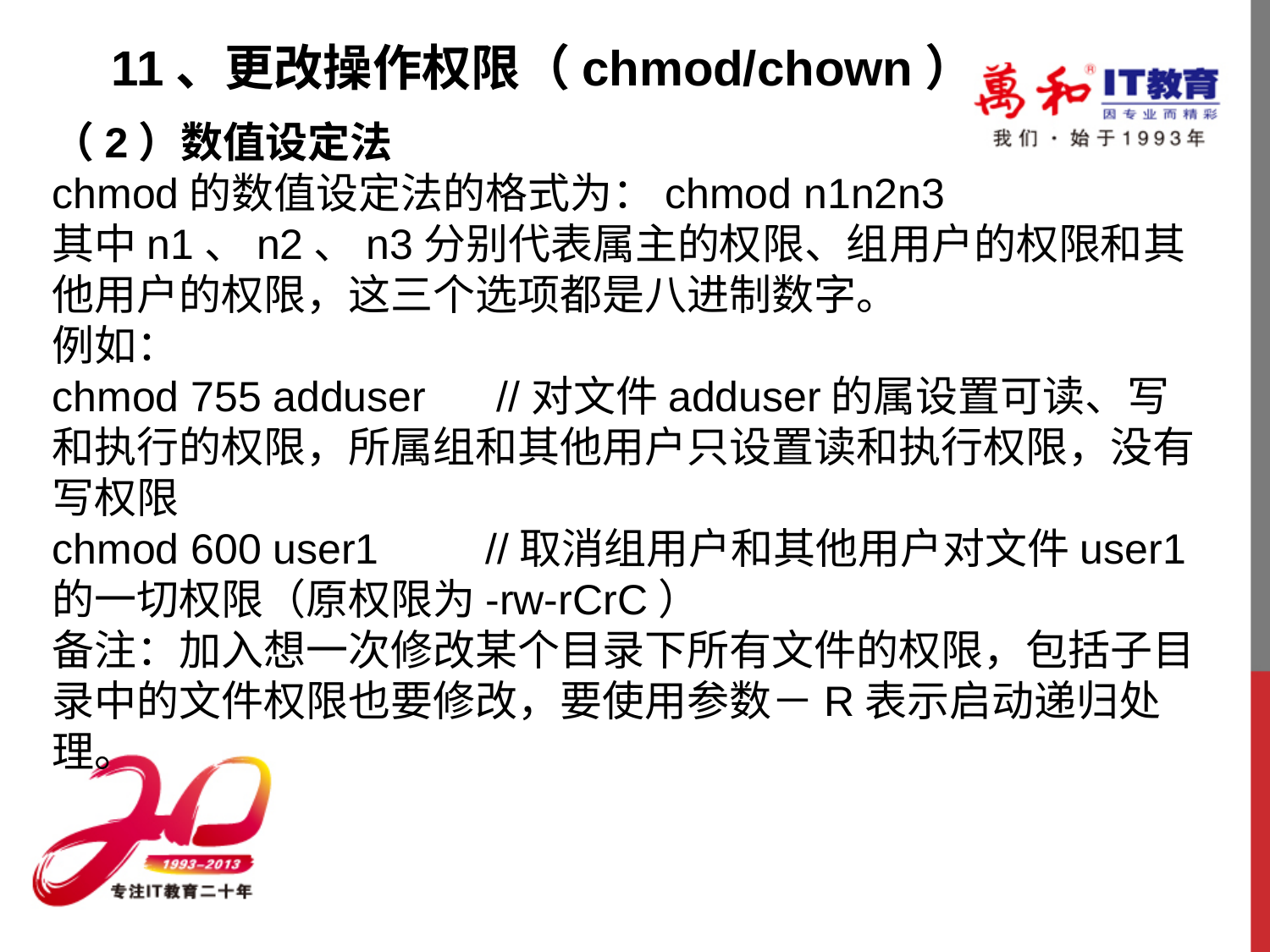

11、更改操作权限（chmod/chown）
（2）数值设定法
chmod的数值设定法的格式为：chmod n1n2n3
其中n1、n2、n3分别代表属主的权限、组用户的权限和其他用户的权限，这三个选项都是八进制数字。
例如：
chmod 755 adduser      //对文件adduser的属设置可读、写和执行的权限，所属组和其他用户只设置读和执行权限，没有写权限
chmod 600 user1         //取消组用户和其他用户对文件user1的一切权限（原权限为-rw-rCrC）
备注：加入想一次修改某个目录下所有文件的权限，包括子目录中的文件权限也要修改，要使用参数－R表示启动递归处理。